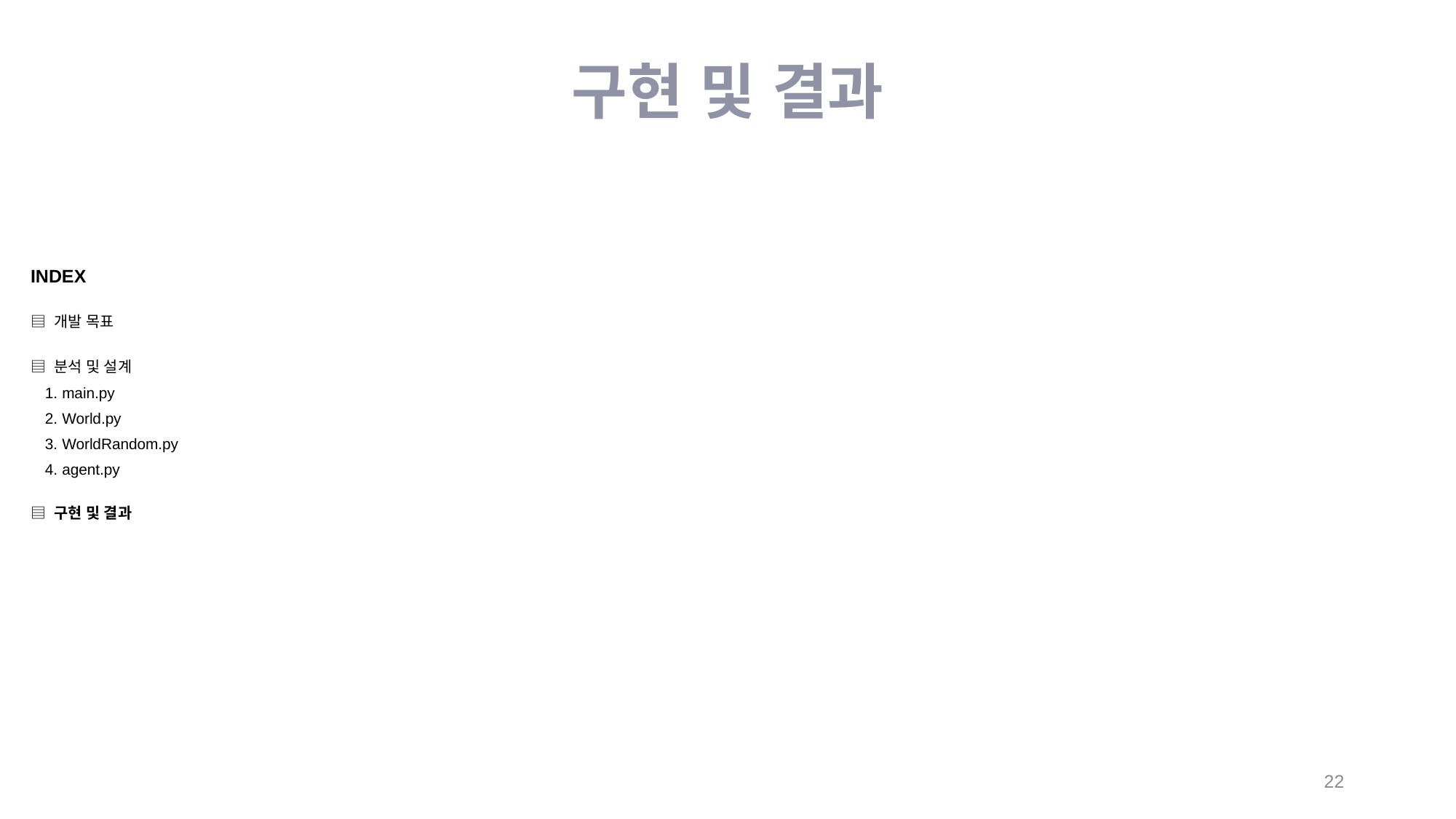

구현 및 결과
| INDEX |
| --- |
| ▤ 개발 목표 |
| ▤ 분석 및 설계 main.py World.py WorldRandom.py agent.py |
| ▤ 구현 및 결과 |
|  |
22